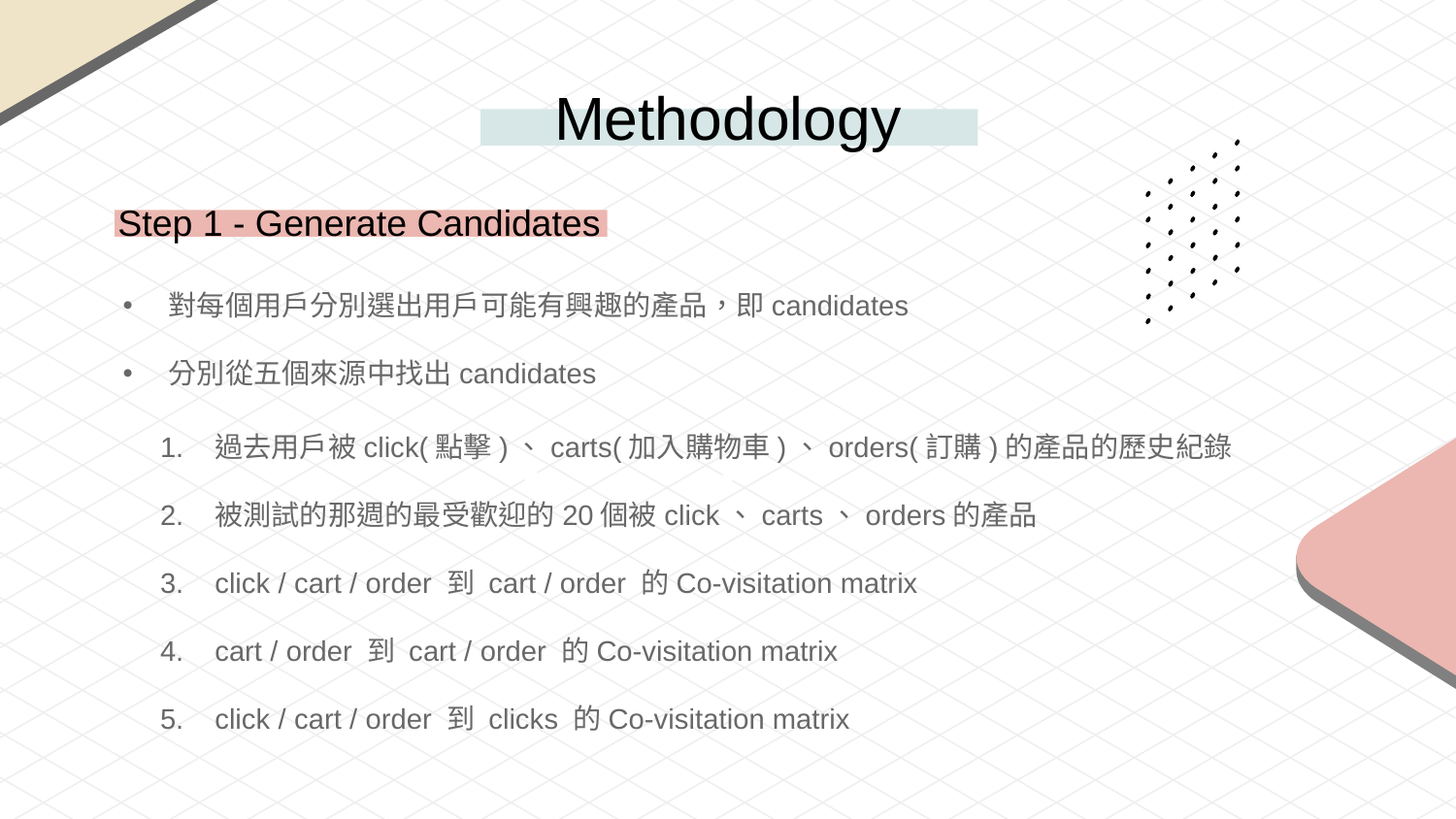

# Methodology

Step 1 - Generate Candidates

對每個用戶分別選出用戶可能有興趣的產品，即candidates
分別從五個來源中找出candidates
過去用戶被click(點擊)、carts(加入購物車)、orders(訂購)的產品的歷史紀錄
被測試的那週的最受歡迎的20個被click、carts、orders的產品
click / cart / order 到 cart / order 的Co-visitation matrix
cart / order 到 cart / order 的Co-visitation matrix
click / cart / order 到 clicks 的Co-visitation matrix